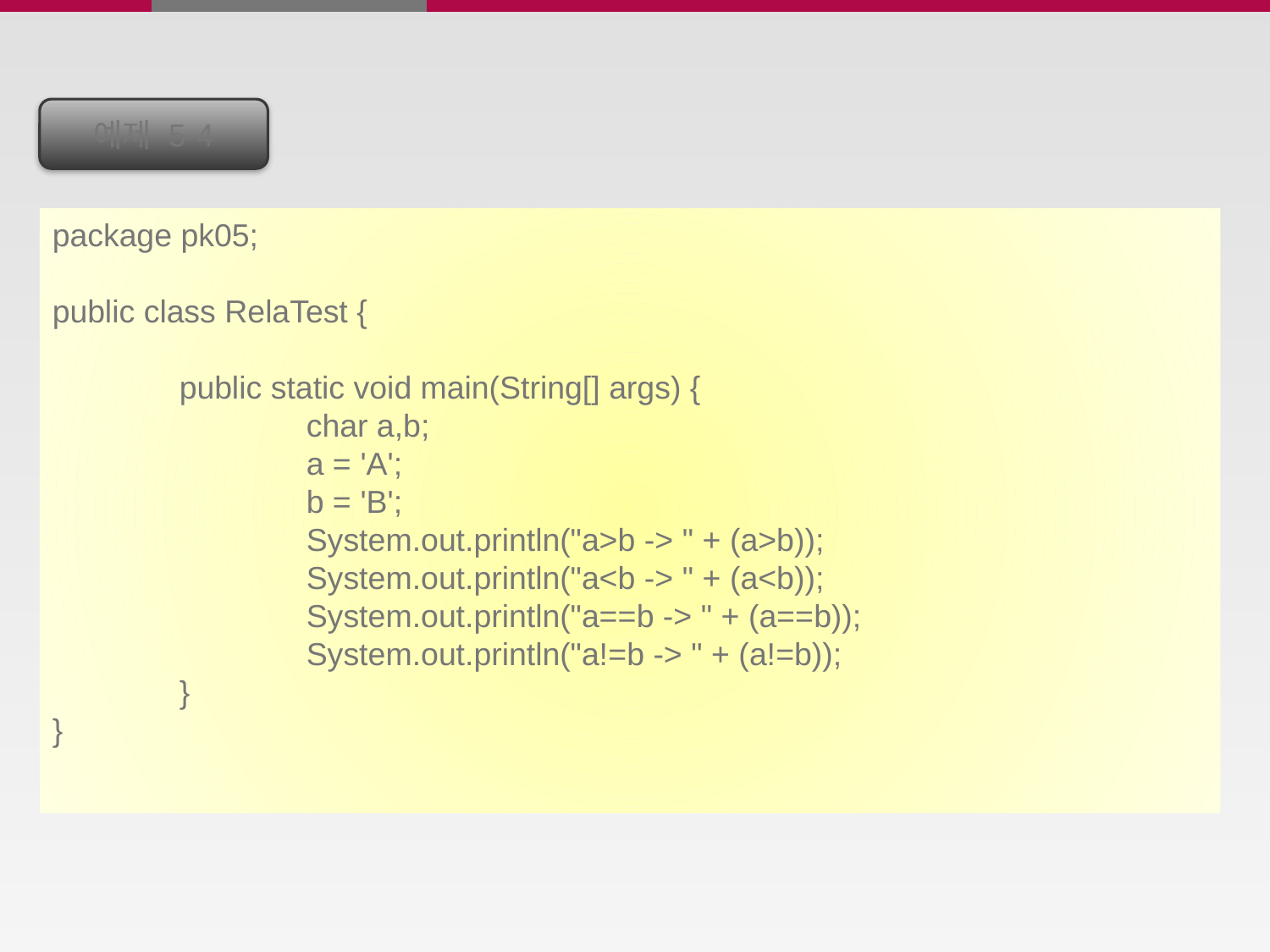

예제 5-4
package pk05;

public class RelaTest {

	public static void main(String[] args) {
		char a,b;
	    	a = 'A';
	    	b = 'B';
	    	System.out.println("a>b -> " + (a>b));
	    	System.out.println("a<b -> " + (a<b));
	    	System.out.println("a==b -> " + (a==b));
	    	System.out.println("a!=b -> " + (a!=b));
	}
}